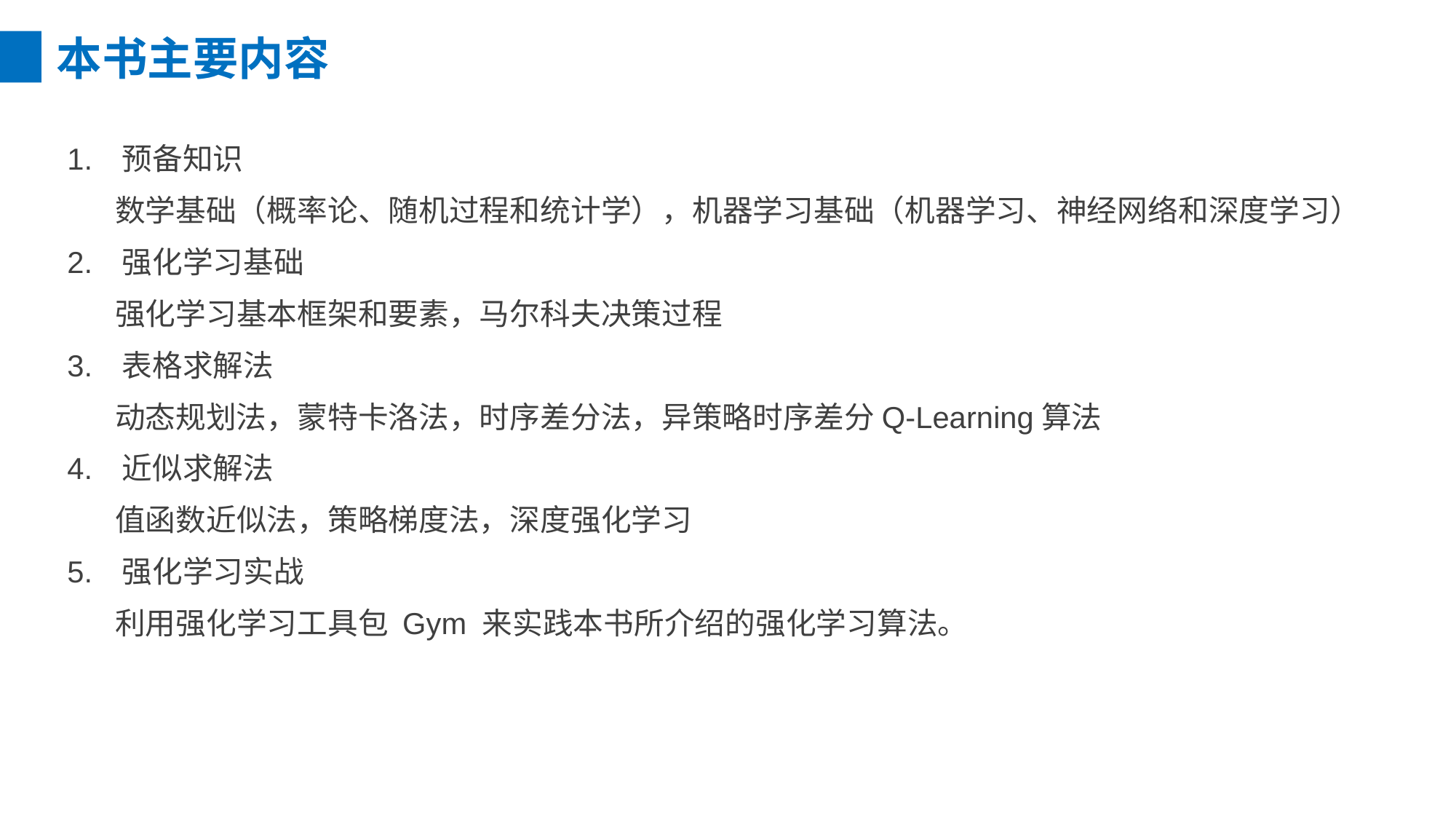

本书主要内容
预备知识
      数学基础（概率论、随机过程和统计学），机器学习基础（机器学习、神经网络和深度学习）
强化学习基础
      强化学习基本框架和要素，马尔科夫决策过程
表格求解法
      动态规划法，蒙特卡洛法，时序差分法，异策略时序差分Q-Learning算法
近似求解法
      值函数近似法，策略梯度法，深度强化学习
强化学习实战
      利用强化学习工具包 Gym 来实践本书所介绍的强化学习算法。